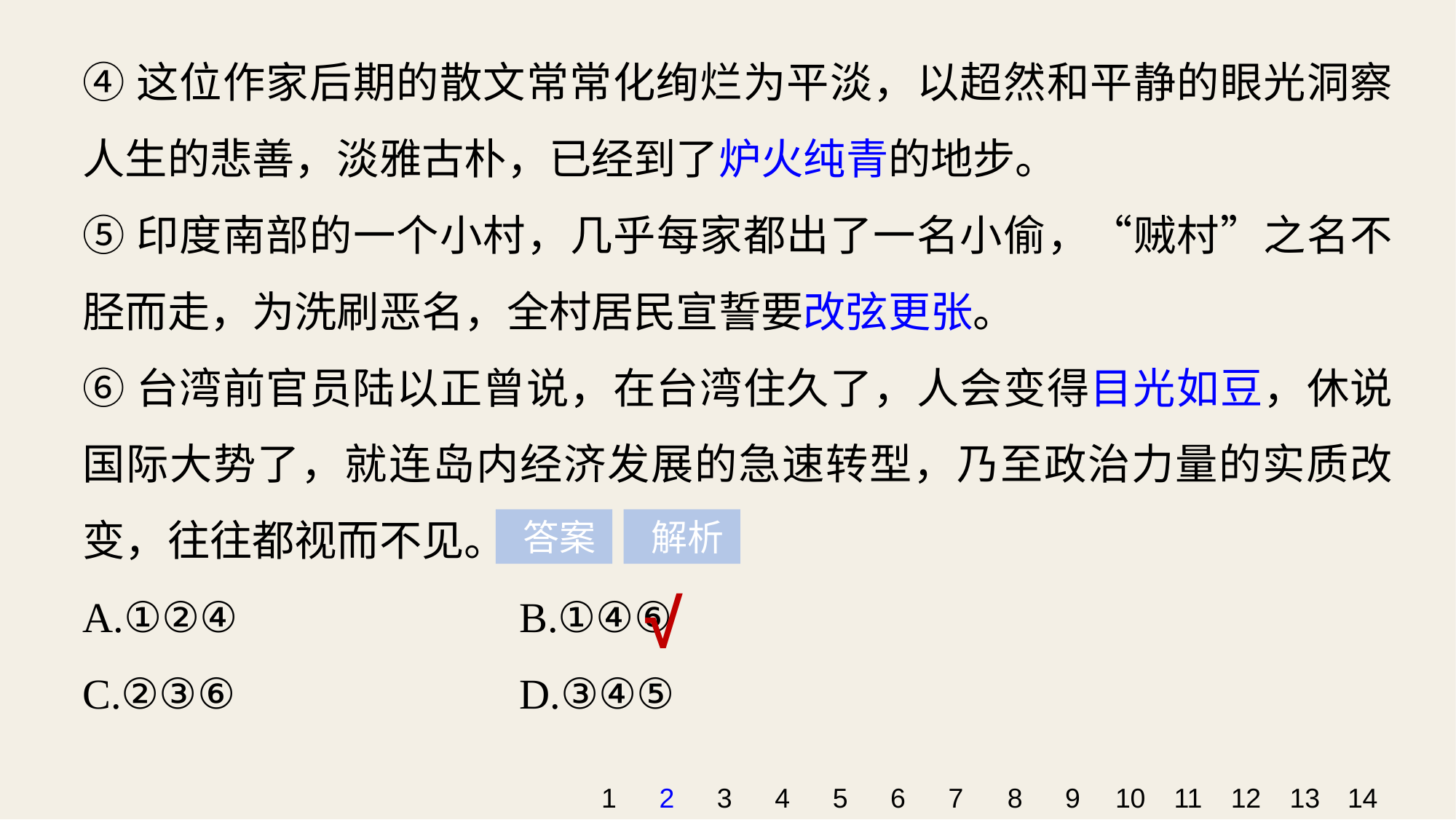

④这位作家后期的散文常常化绚烂为平淡，以超然和平静的眼光洞察人生的悲善，淡雅古朴，已经到了炉火纯青的地步。
⑤印度南部的一个小村，几乎每家都出了一名小偷，“贼村”之名不胫而走，为洗刷恶名，全村居民宣誓要改弦更张。
⑥台湾前官员陆以正曾说，在台湾住久了，人会变得目光如豆，休说国际大势了，就连岛内经济发展的急速转型，乃至政治力量的实质改变，往往都视而不见。
A.①②④  			B.①④⑥
C.②③⑥  			D.③④⑤
 答案
 解析
√
1
2
3
4
5
6
7
8
9
10
11
12
13
14